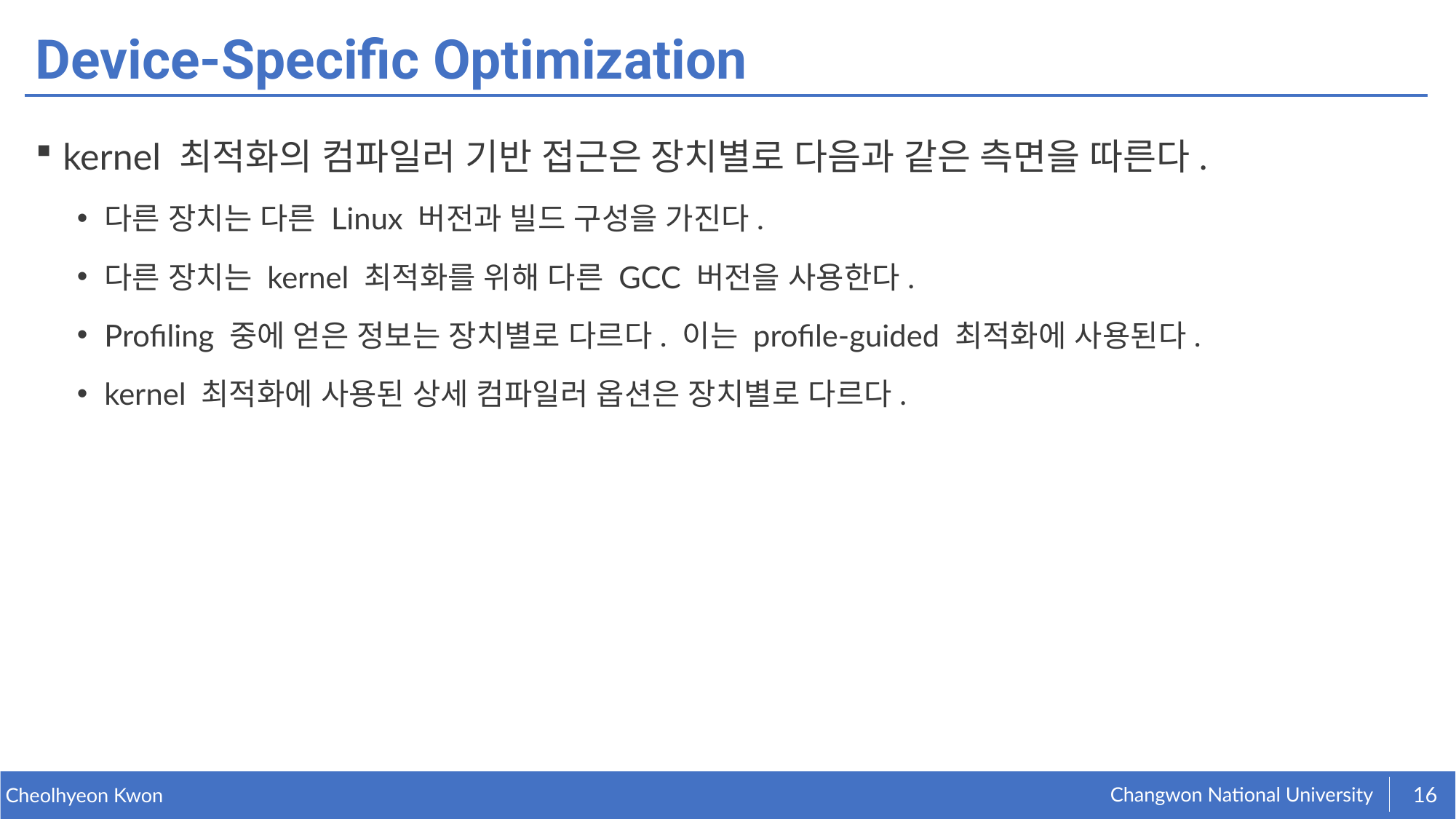

# Device-Specific Optimization
kernel 최적화의 컴파일러 기반 접근은 장치별로 다음과 같은 측면을 따른다.
다른 장치는 다른 Linux 버전과 빌드 구성을 가진다.
다른 장치는 kernel 최적화를 위해 다른 GCC 버전을 사용한다.
Profiling 중에 얻은 정보는 장치별로 다르다. 이는 profile-guided 최적화에 사용된다.
kernel 최적화에 사용된 상세 컴파일러 옵션은 장치별로 다르다.
16